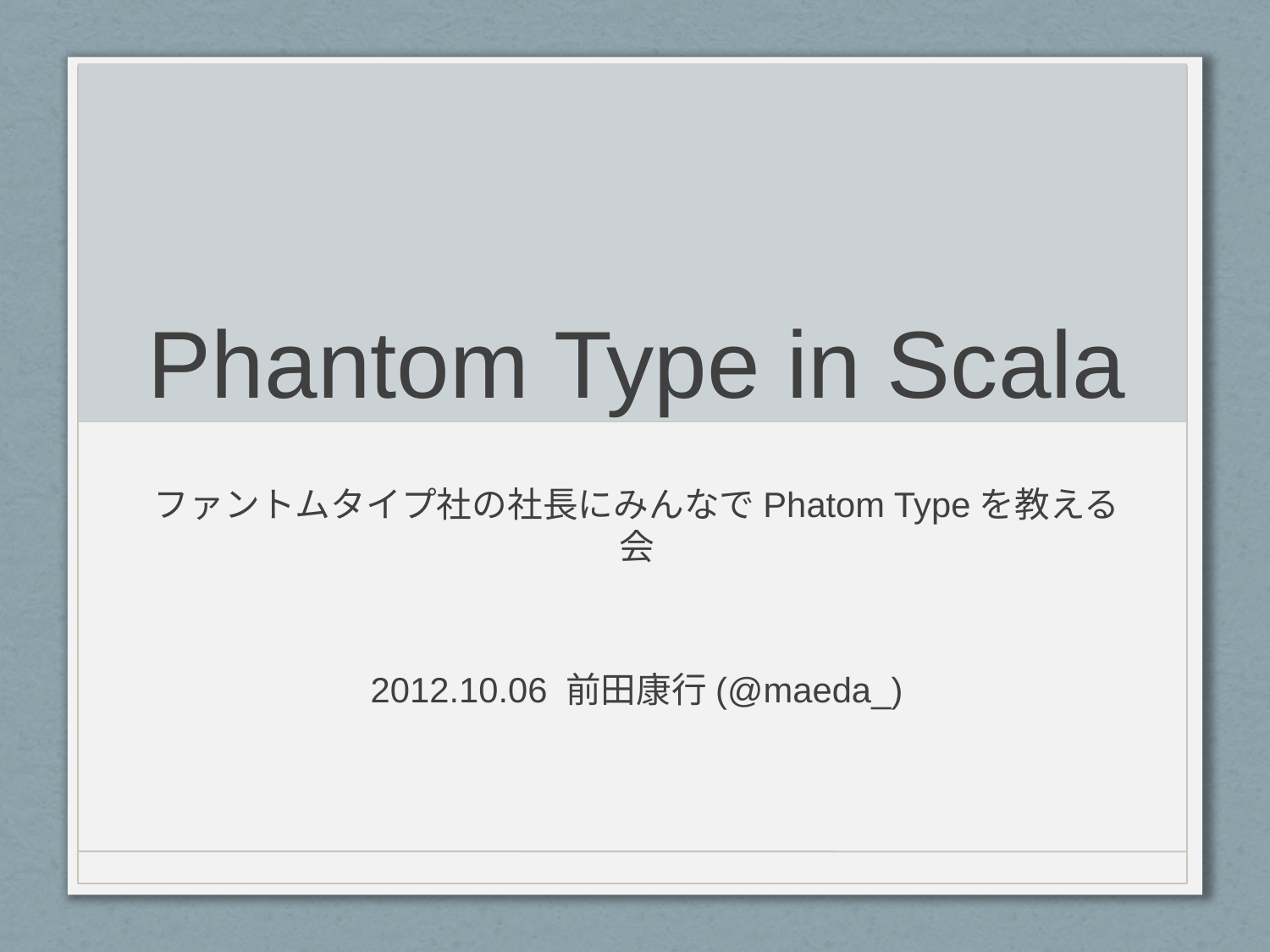

# Phantom Type in Scala
ファントムタイプ社の社長にみんなでPhatom Typeを教える会

2012.10.06 前田康行(@maeda_)